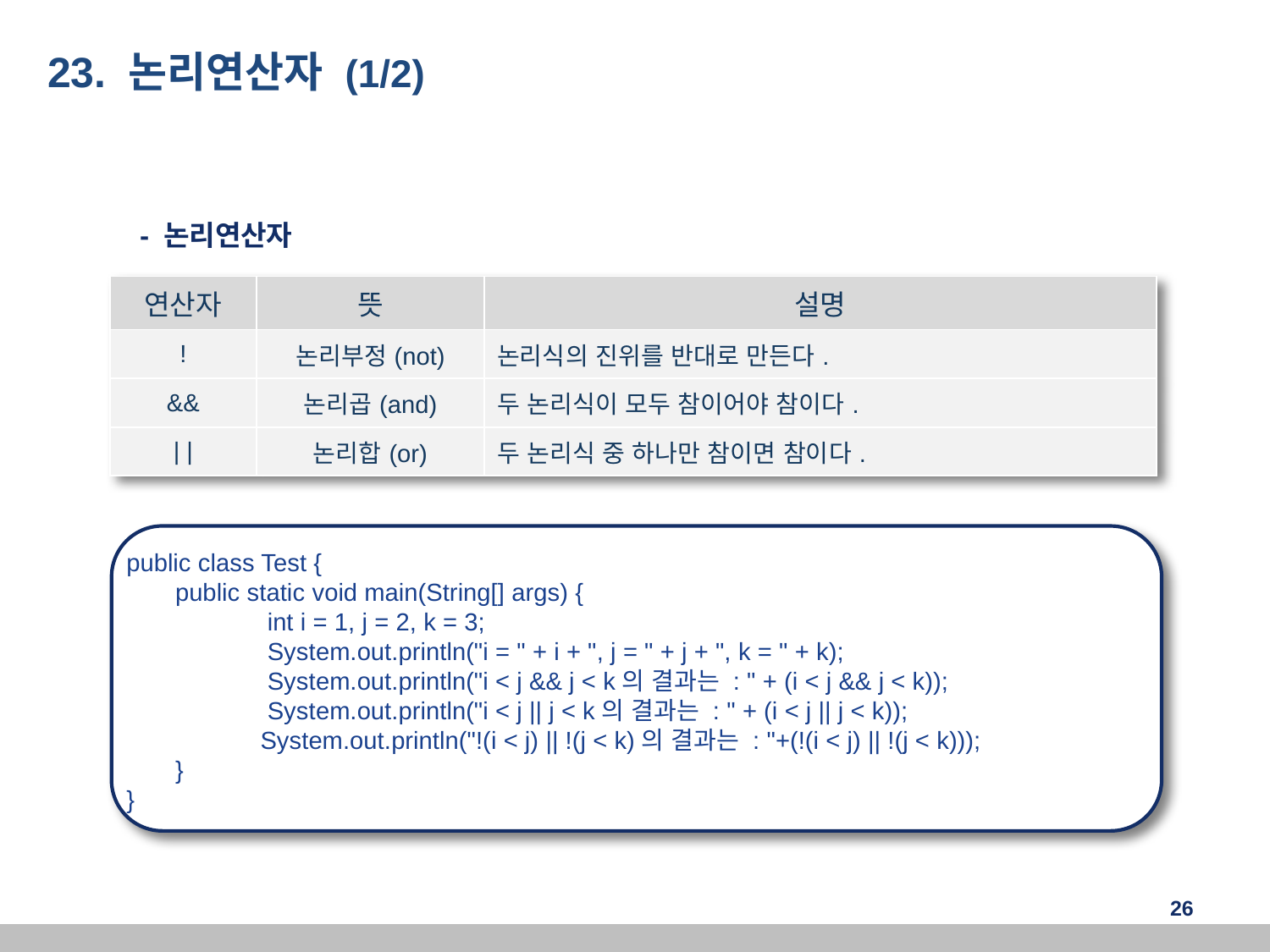

23. 논리연산자 (1/2)
- 논리연산자

| 연산자 | 뜻 | 설명 |
| --- | --- | --- |
| ! | 논리부정(not) | 논리식의 진위를 반대로 만든다. |
| && | 논리곱(and) | 두 논리식이 모두 참이어야 참이다. |
| | | | 논리합(or) | 두 논리식 중 하나만 참이면 참이다. |
public class Test {
       public static void main(String[] args) {
	  int i = 1, j = 2, k = 3;
	  System.out.println("i = " + i + ", j = " + j + ", k = " + k);
     	  System.out.println("i < j && j < k의 결과는 : " + (i < j && j < k));
	  System.out.println("i < j || j < k의 결과는 : " + (i < j || j < k));
 	 System.out.println("!(i < j) || !(j < k)의 결과는 : "+(!(i < j) || !(j < k)));
       }
}
26